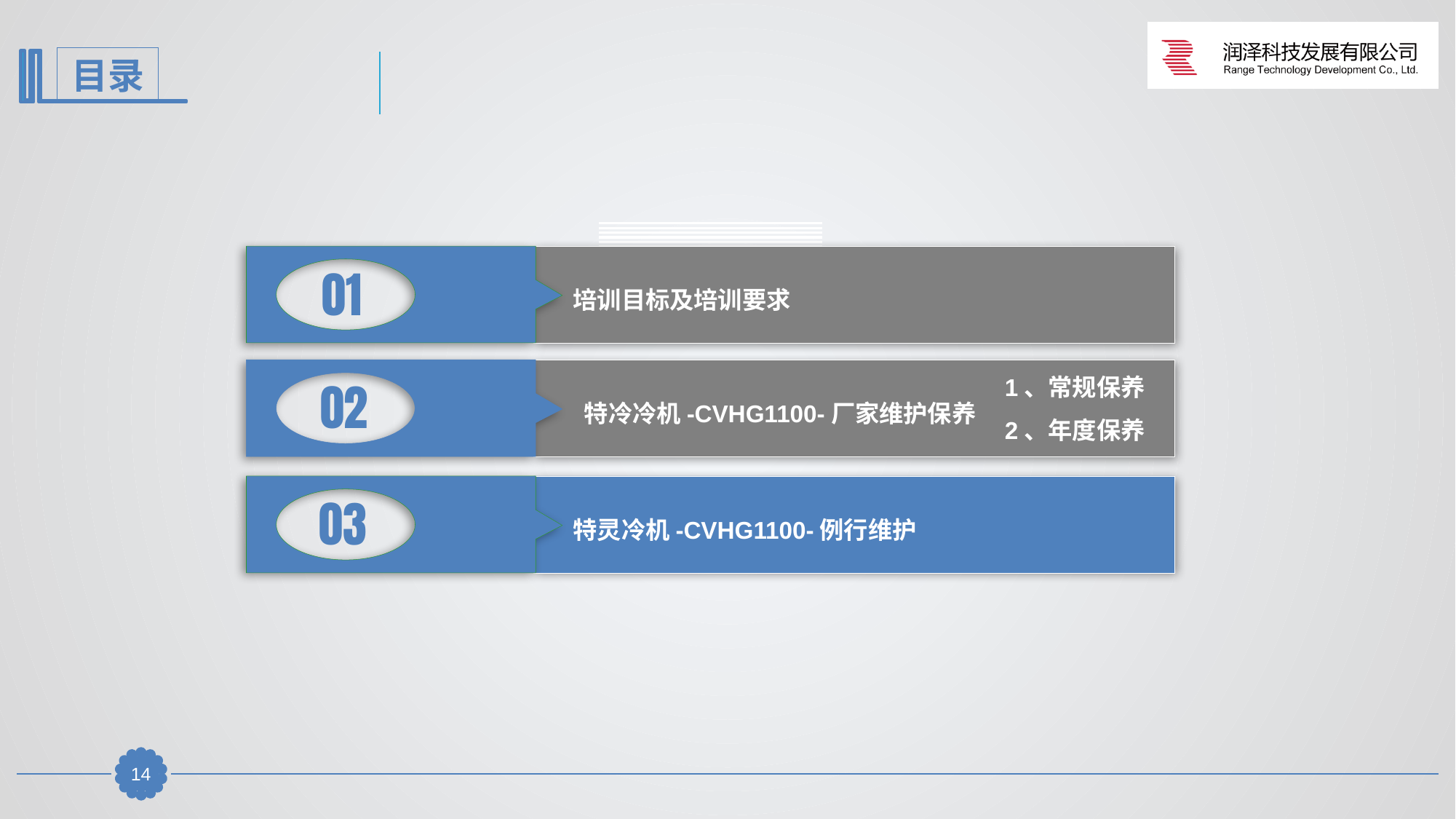

01
培训目标及培训要求

02
 特冷冷机-CVHG1100-厂家维护保养
1、常规保养
2、年度保养

03
特灵冷机-CVHG1100-例行维护
14